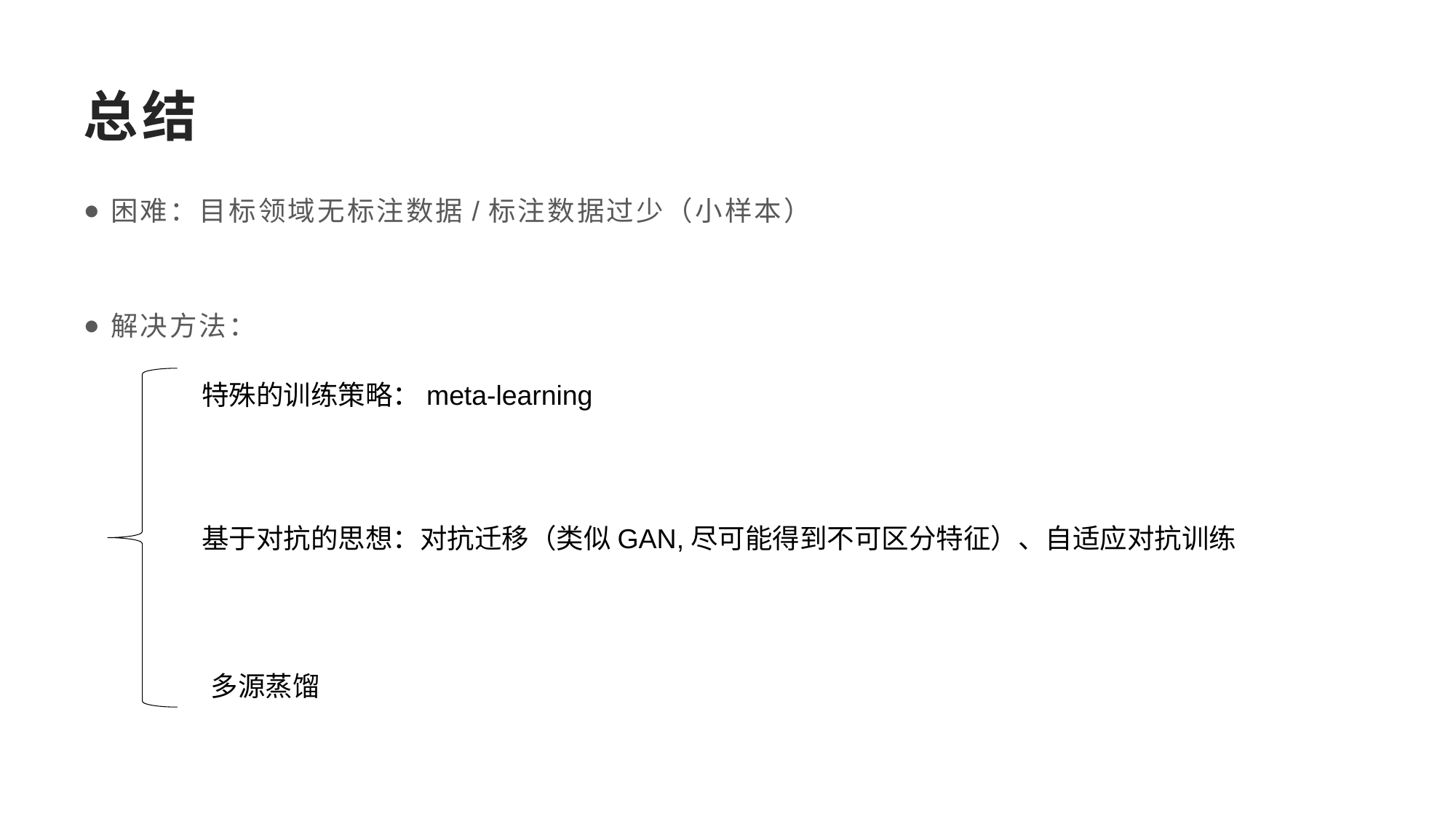

# 总结
困难：目标领域无标注数据/标注数据过少（小样本）

解决方法：

特殊的训练策略：meta-learning
基于对抗的思想：对抗迁移（类似GAN,尽可能得到不可区分特征）、自适应对抗训练
多源蒸馏